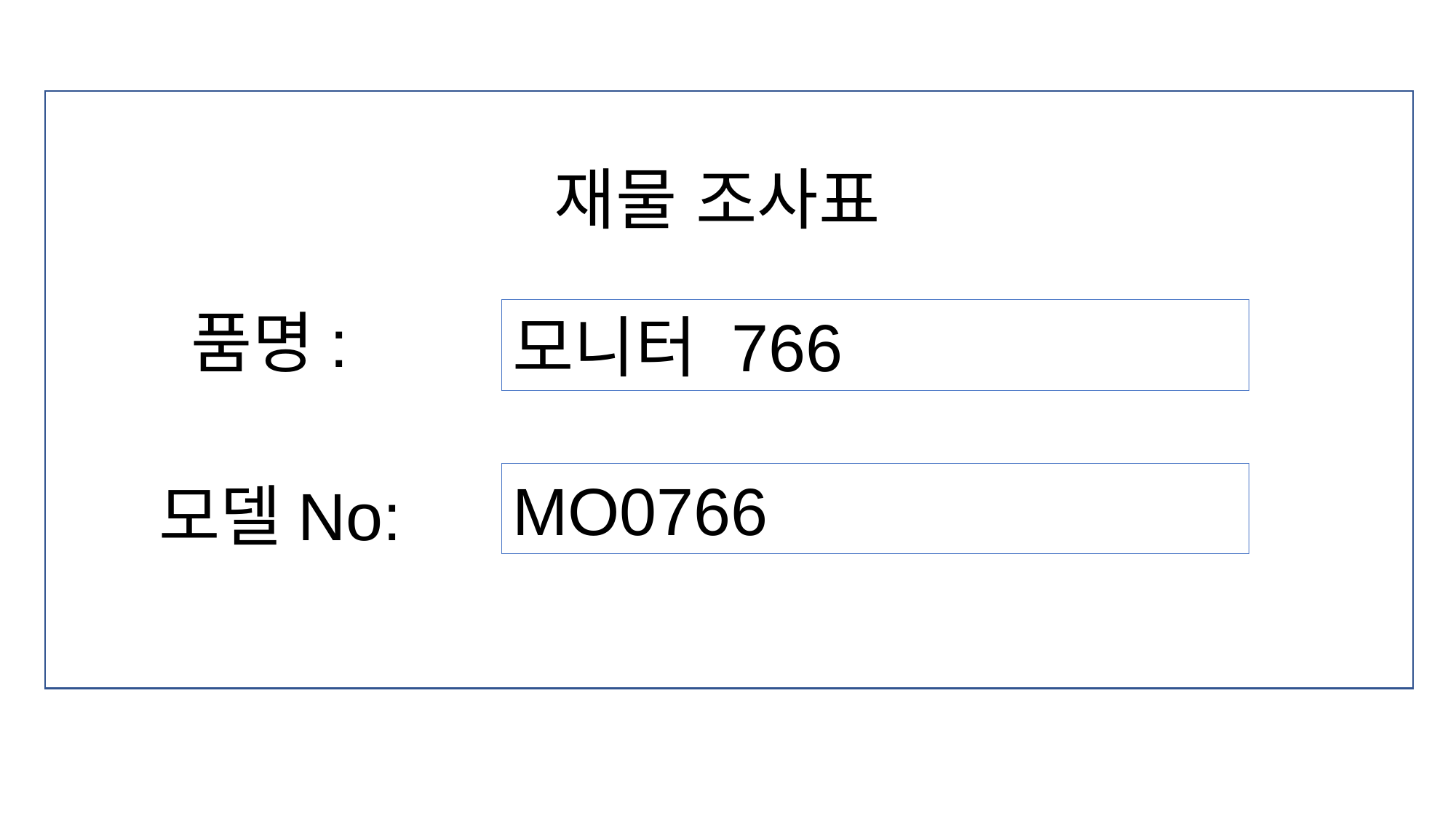

재물 조사표
품명:
모니터 766
MO0766
모델No: